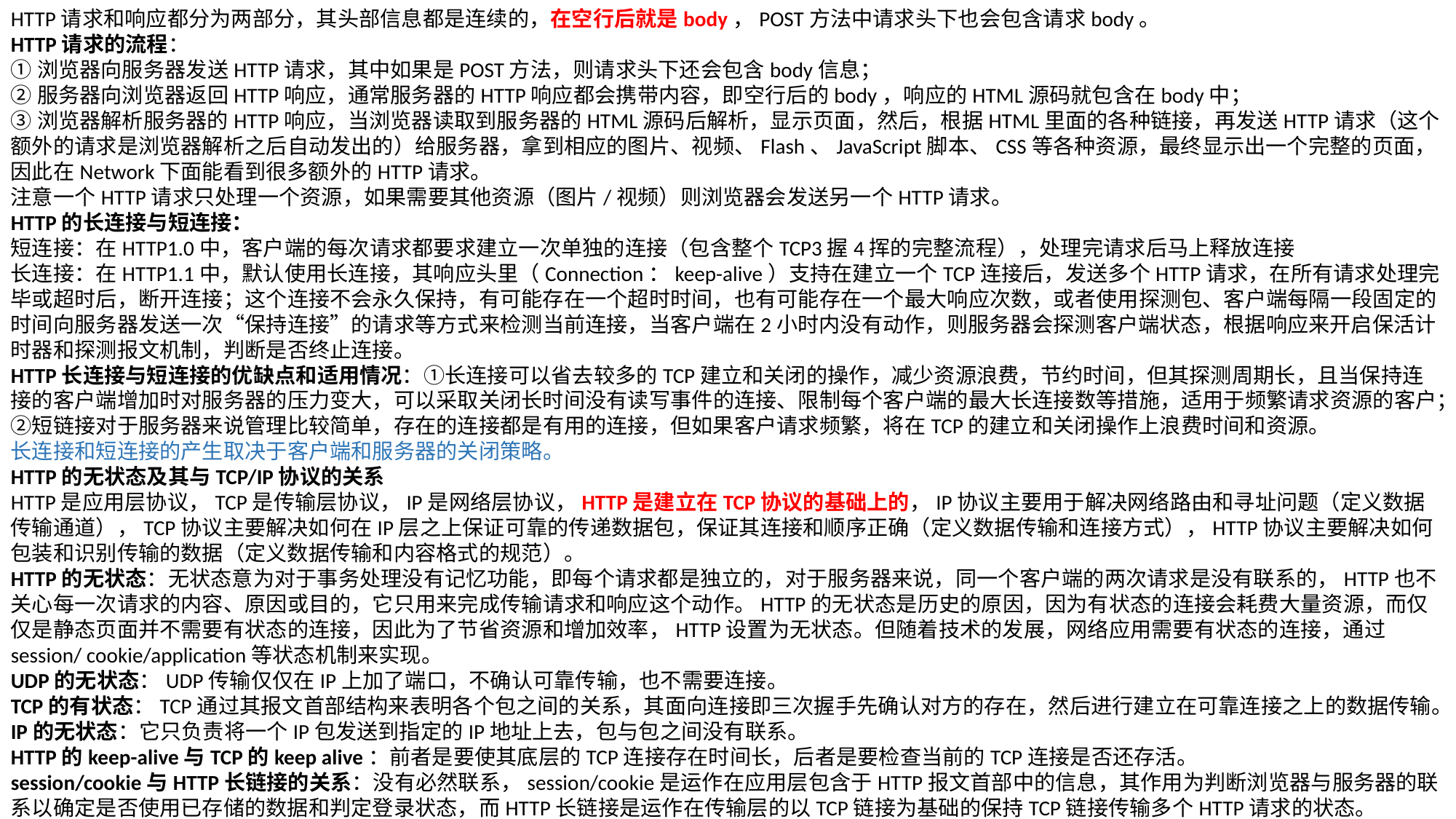

HTTP请求和响应都分为两部分，其头部信息都是连续的，在空行后就是body，POST方法中请求头下也会包含请求body。
HTTP请求的流程：
①浏览器向服务器发送HTTP请求，其中如果是POST方法，则请求头下还会包含body信息；
②服务器向浏览器返回HTTP响应，通常服务器的HTTP响应都会携带内容，即空行后的body，响应的HTML源码就包含在body中；
③浏览器解析服务器的HTTP响应，当浏览器读取到服务器的HTML源码后解析，显示页面，然后，根据HTML里面的各种链接，再发送HTTP请求（这个额外的请求是浏览器解析之后自动发出的）给服务器，拿到相应的图片、视频、Flash、JavaScript脚本、CSS等各种资源，最终显示出一个完整的页面，因此在Network下面能看到很多额外的HTTP请求。
注意一个HTTP请求只处理一个资源，如果需要其他资源（图片/视频）则浏览器会发送另一个HTTP请求。
HTTP的长连接与短连接：
短连接：在HTTP1.0中，客户端的每次请求都要求建立一次单独的连接（包含整个TCP3握4挥的完整流程），处理完请求后马上释放连接
长连接：在HTTP1.1中，默认使用长连接，其响应头里（Connection：keep-alive）支持在建立一个TCP连接后，发送多个HTTP请求，在所有请求处理完毕或超时后，断开连接；这个连接不会永久保持，有可能存在一个超时时间，也有可能存在一个最大响应次数，或者使用探测包、客户端每隔一段固定的时间向服务器发送一次“保持连接”的请求等方式来检测当前连接，当客户端在2小时内没有动作，则服务器会探测客户端状态，根据响应来开启保活计时器和探测报文机制，判断是否终止连接。
HTTP长连接与短连接的优缺点和适用情况：①长连接可以省去较多的TCP建立和关闭的操作，减少资源浪费，节约时间，但其探测周期长，且当保持连接的客户端增加时对服务器的压力变大，可以采取关闭长时间没有读写事件的连接、限制每个客户端的最大长连接数等措施，适用于频繁请求资源的客户；②短链接对于服务器来说管理比较简单，存在的连接都是有用的连接，但如果客户请求频繁，将在TCP的建立和关闭操作上浪费时间和资源。
长连接和短连接的产生取决于客户端和服务器的关闭策略。
HTTP的无状态及其与TCP/IP协议的关系
HTTP是应用层协议，TCP是传输层协议，IP是网络层协议，HTTP是建立在TCP协议的基础上的，IP协议主要用于解决网络路由和寻址问题（定义数据传输通道），TCP协议主要解决如何在IP层之上保证可靠的传递数据包，保证其连接和顺序正确（定义数据传输和连接方式），HTTP协议主要解决如何包装和识别传输的数据（定义数据传输和内容格式的规范）。
HTTP的无状态：无状态意为对于事务处理没有记忆功能，即每个请求都是独立的，对于服务器来说，同一个客户端的两次请求是没有联系的，HTTP也不关心每一次请求的内容、原因或目的，它只用来完成传输请求和响应这个动作。HTTP的无状态是历史的原因，因为有状态的连接会耗费大量资源，而仅仅是静态页面并不需要有状态的连接，因此为了节省资源和增加效率，HTTP设置为无状态。但随着技术的发展，网络应用需要有状态的连接，通过session/ cookie/application等状态机制来实现。
UDP的无状态：UDP传输仅仅在IP上加了端口，不确认可靠传输，也不需要连接。
TCP的有状态：TCP通过其报文首部结构来表明各个包之间的关系，其面向连接即三次握手先确认对方的存在，然后进行建立在可靠连接之上的数据传输。
IP的无状态：它只负责将一个IP包发送到指定的IP地址上去，包与包之间没有联系。
HTTP的keep-alive与TCP的keep alive：前者是要使其底层的TCP连接存在时间长，后者是要检查当前的TCP连接是否还存活。
session/cookie与HTTP长链接的关系：没有必然联系，session/cookie是运作在应用层包含于HTTP报文首部中的信息，其作用为判断浏览器与服务器的联系以确定是否使用已存储的数据和判定登录状态，而HTTP长链接是运作在传输层的以TCP链接为基础的保持TCP链接传输多个HTTP请求的状态。